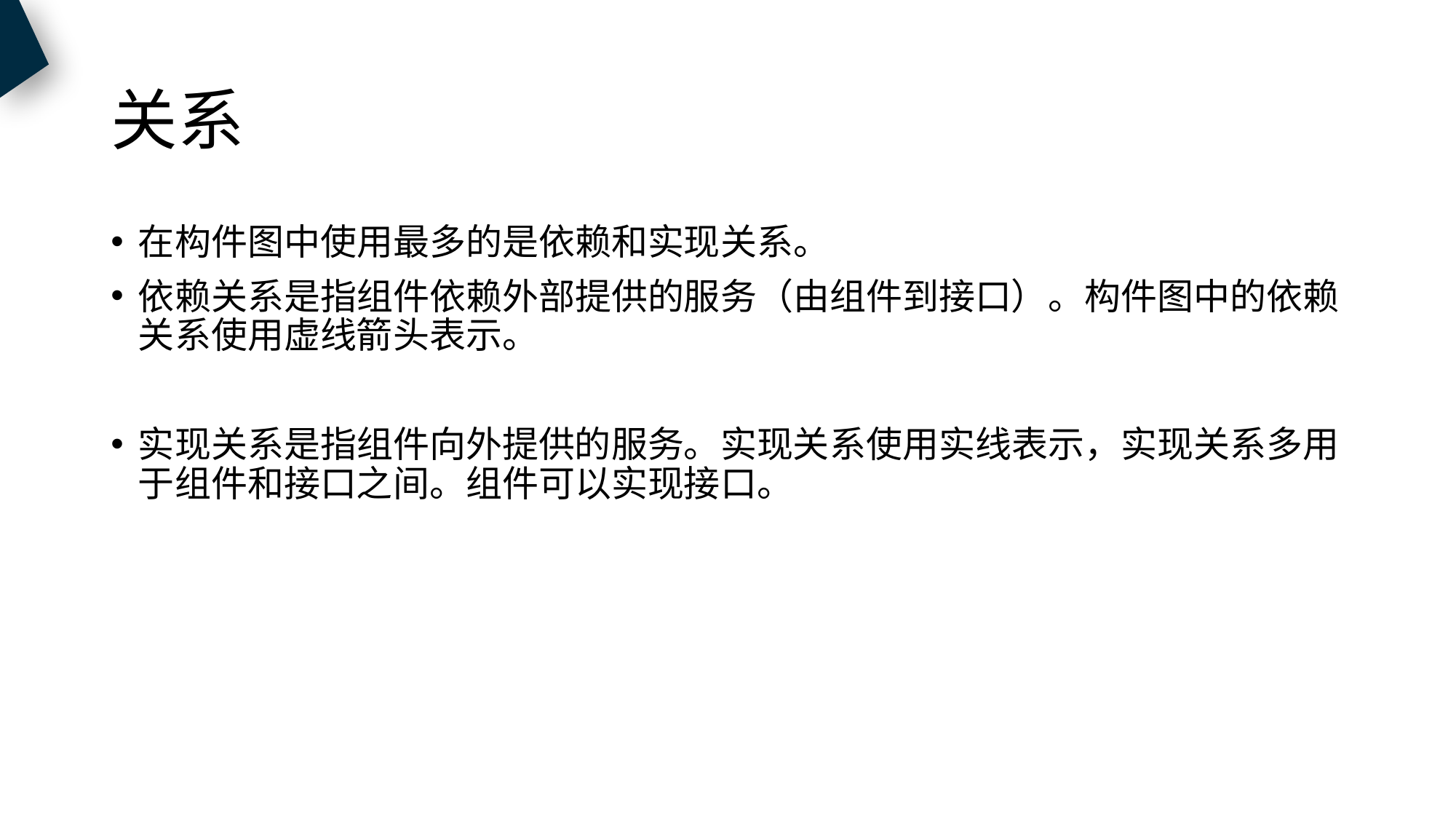

# 关系
在构件图中使用最多的是依赖和实现关系。
依赖关系是指组件依赖外部提供的服务（由组件到接口）。构件图中的依赖关系使用虚线箭头表示。

实现关系是指组件向外提供的服务。实现关系使用实线表示，实现关系多用于组件和接口之间。组件可以实现接口。